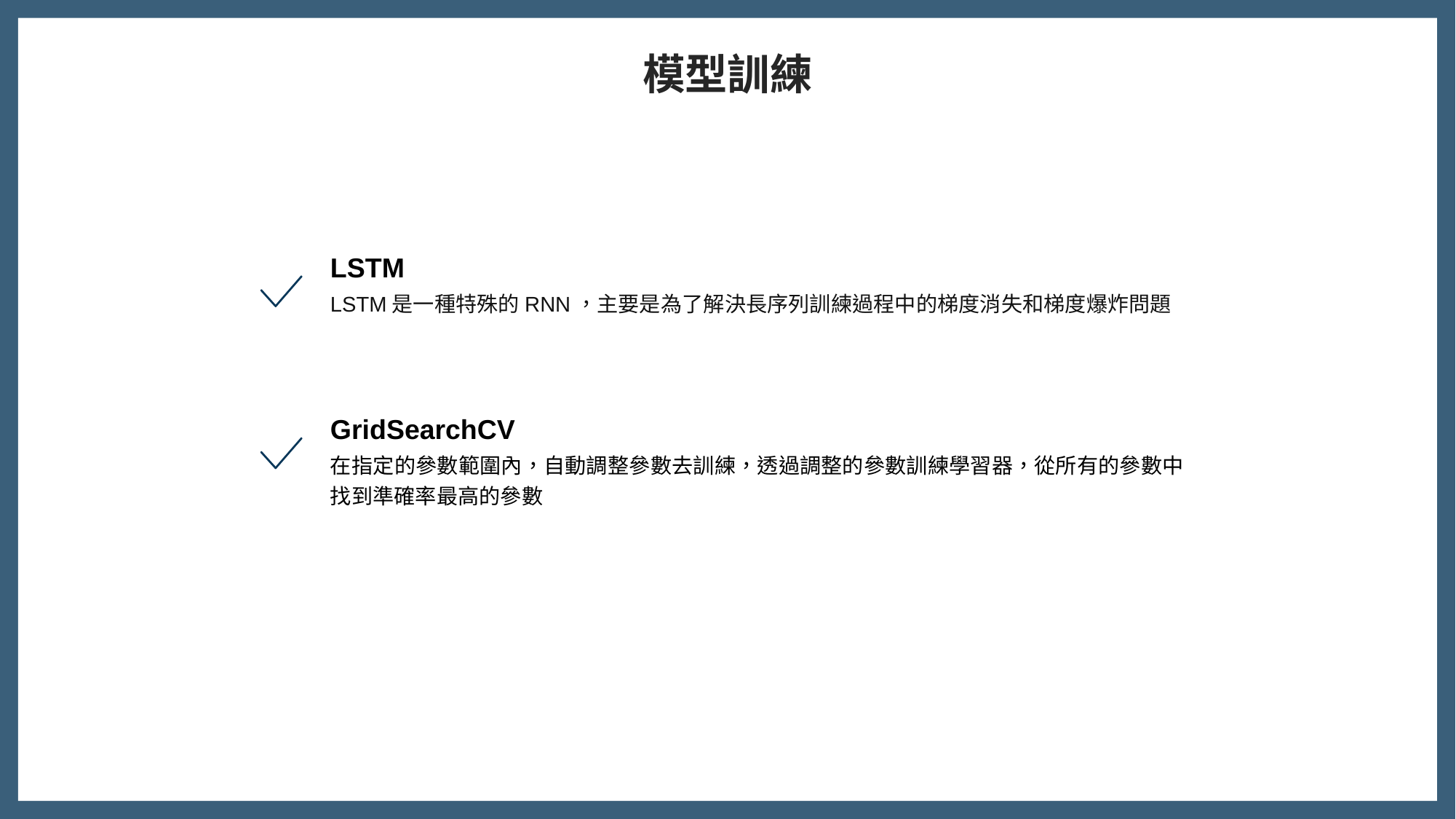

模型訓練
LSTM
LSTM是一種特殊的RNN，主要是為了解決長序列訓練過程中的梯度消失和梯度爆炸問題

GridSearchCV
在指定的參數範圍內，自動調整參數去訓練，透過調整的參數訓練學習器，從所有的參數中找到準確率最高的參數